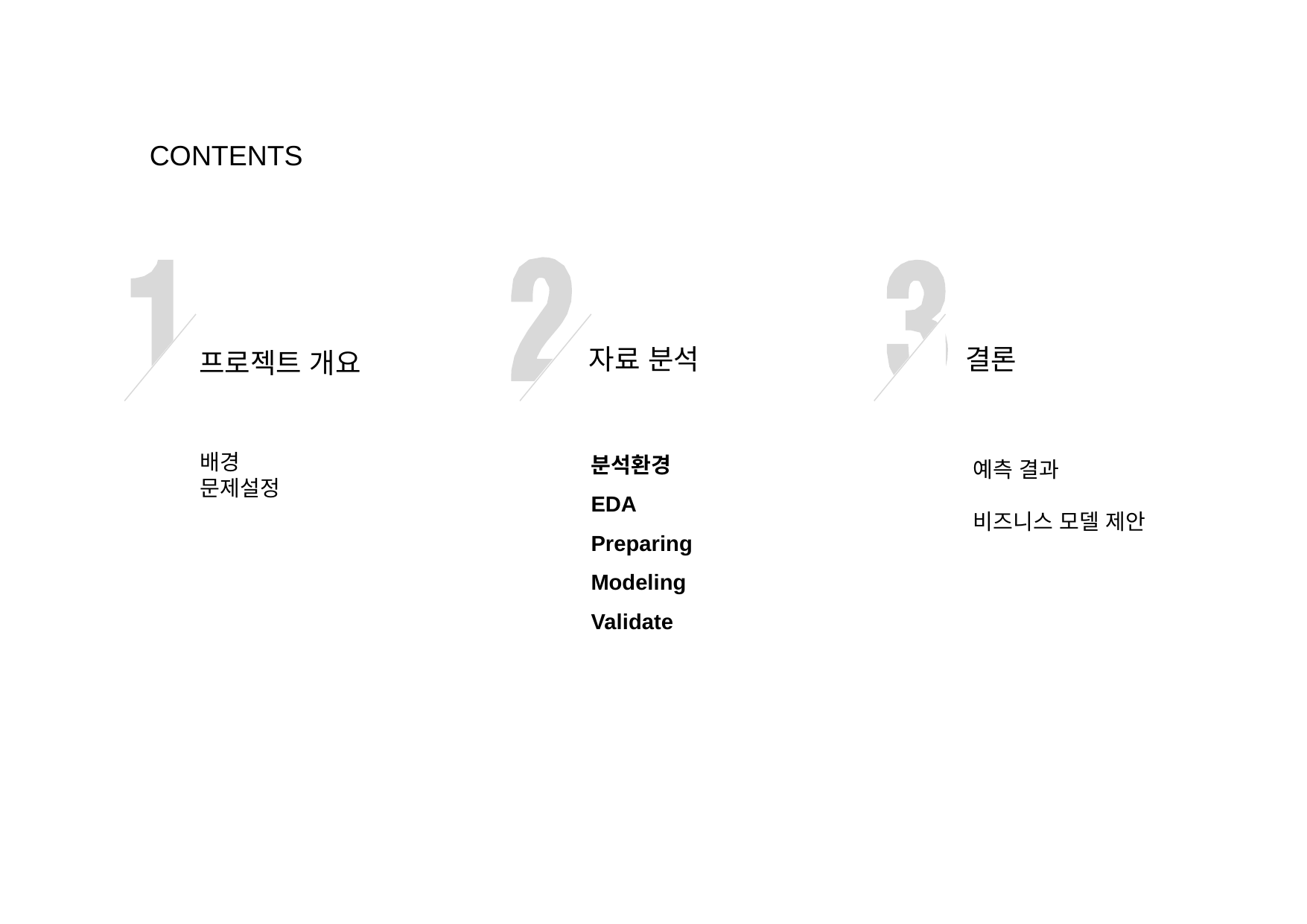

CONTENTS

자료 분석
결론
프로젝트 개요
예측 결과
비즈니스 모델 제안
분석환경
EDA
Preparing
Modeling
Validate
배경
문제설정